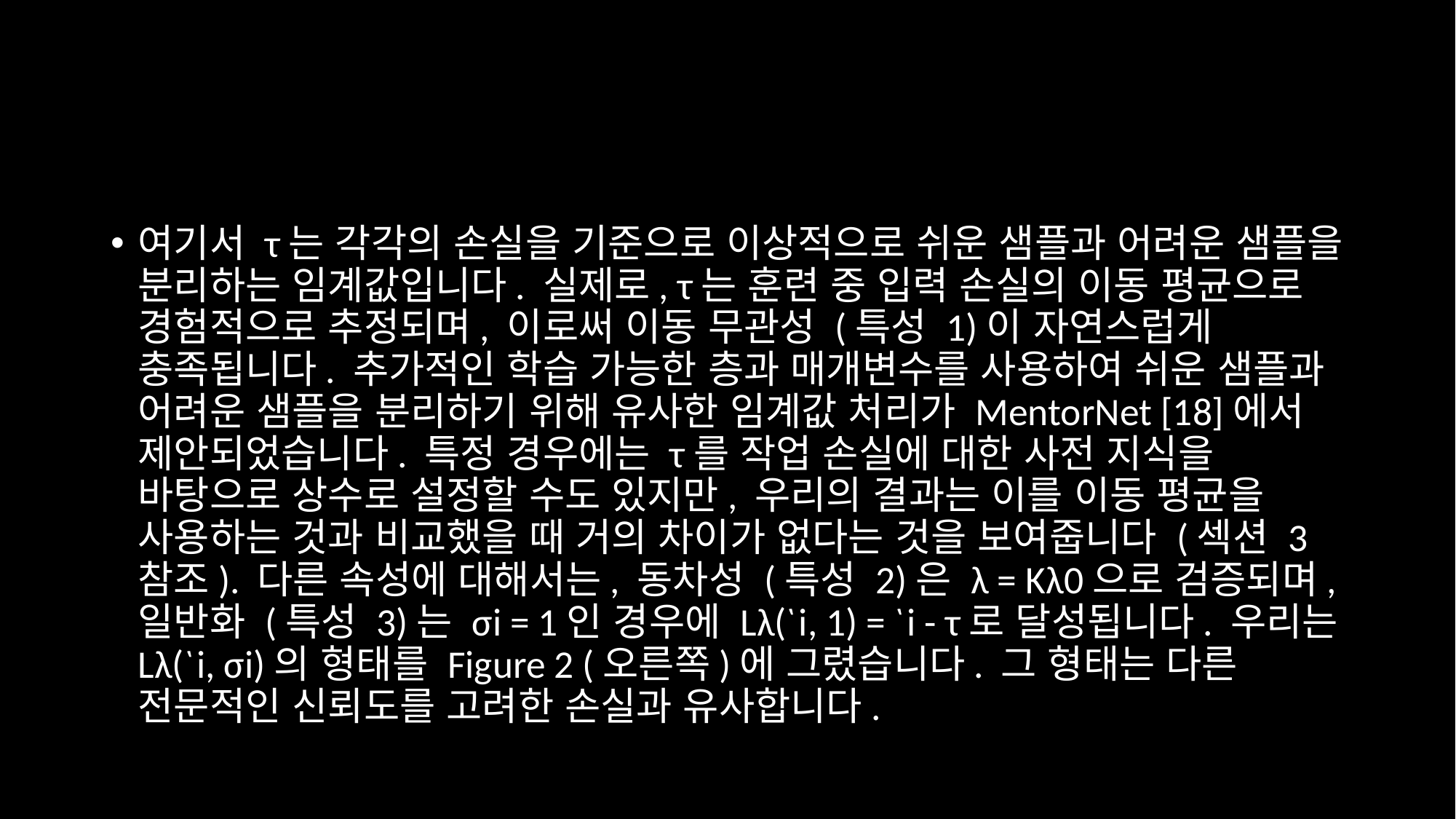

#
여기서 τ는 각각의 손실을 기준으로 이상적으로 쉬운 샘플과 어려운 샘플을 분리하는 임계값입니다. 실제로, τ는 훈련 중 입력 손실의 이동 평균으로 경험적으로 추정되며, 이로써 이동 무관성 (특성 1)이 자연스럽게 충족됩니다. 추가적인 학습 가능한 층과 매개변수를 사용하여 쉬운 샘플과 어려운 샘플을 분리하기 위해 유사한 임계값 처리가 MentorNet [18]에서 제안되었습니다. 특정 경우에는 τ를 작업 손실에 대한 사전 지식을 바탕으로 상수로 설정할 수도 있지만, 우리의 결과는 이를 이동 평균을 사용하는 것과 비교했을 때 거의 차이가 없다는 것을 보여줍니다 (섹션 3 참조). 다른 속성에 대해서는, 동차성 (특성 2)은 λ = Kλ0으로 검증되며, 일반화 (특성 3)는 σi = 1인 경우에 Lλ(`i, 1) = `i - τ로 달성됩니다. 우리는 Lλ(`i, σi)의 형태를 Figure 2 (오른쪽)에 그렸습니다. 그 형태는 다른 전문적인 신뢰도를 고려한 손실과 유사합니다.